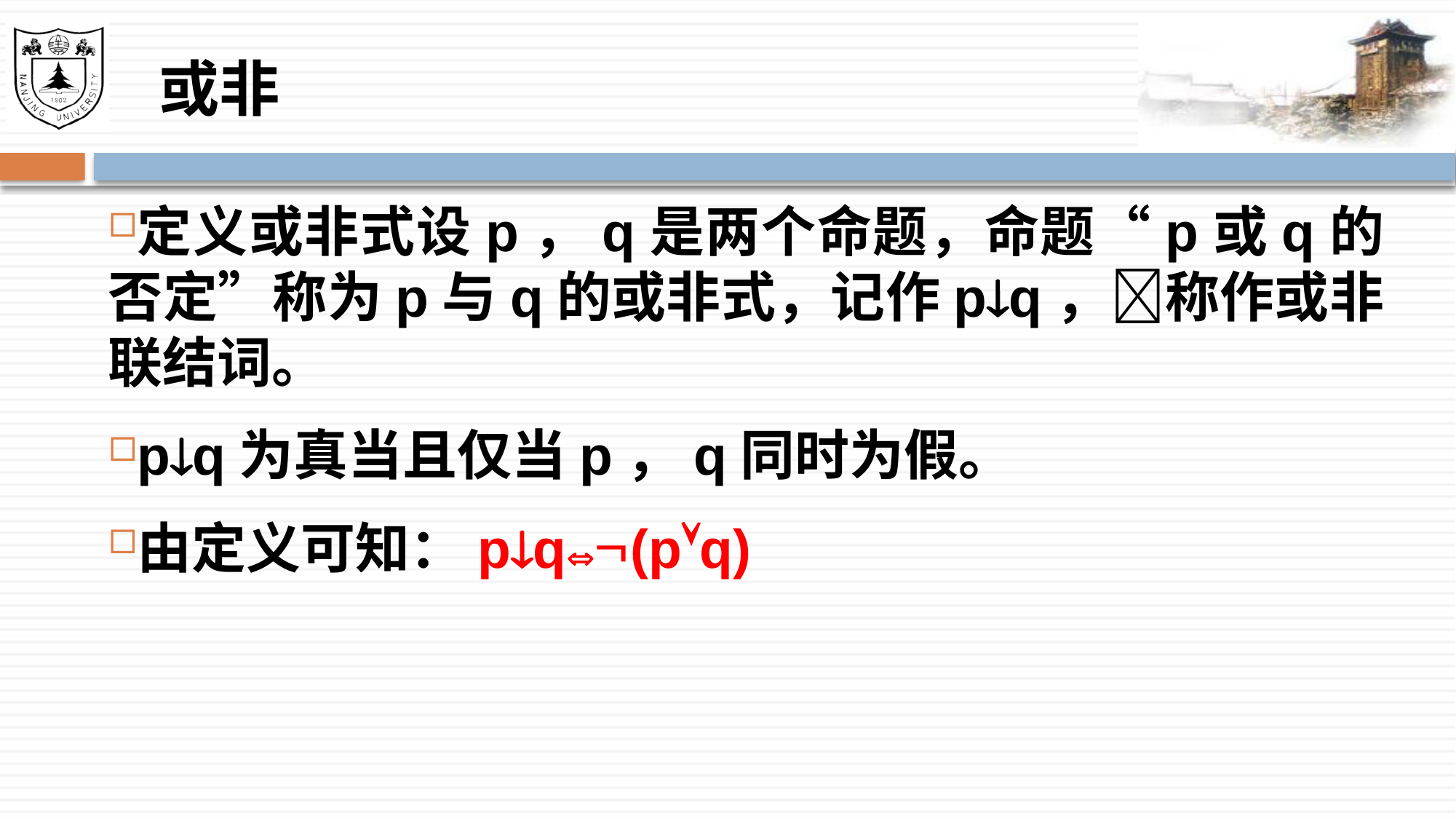

# 或非
定义或非式设p，q是两个命题，命题“p或q的否定”称为p与q的或非式，记作p↓q，↓称作或非联结词。
p↓q为真当且仅当p，q同时为假。
由定义可知：p↓q⇔¬(p∨q)